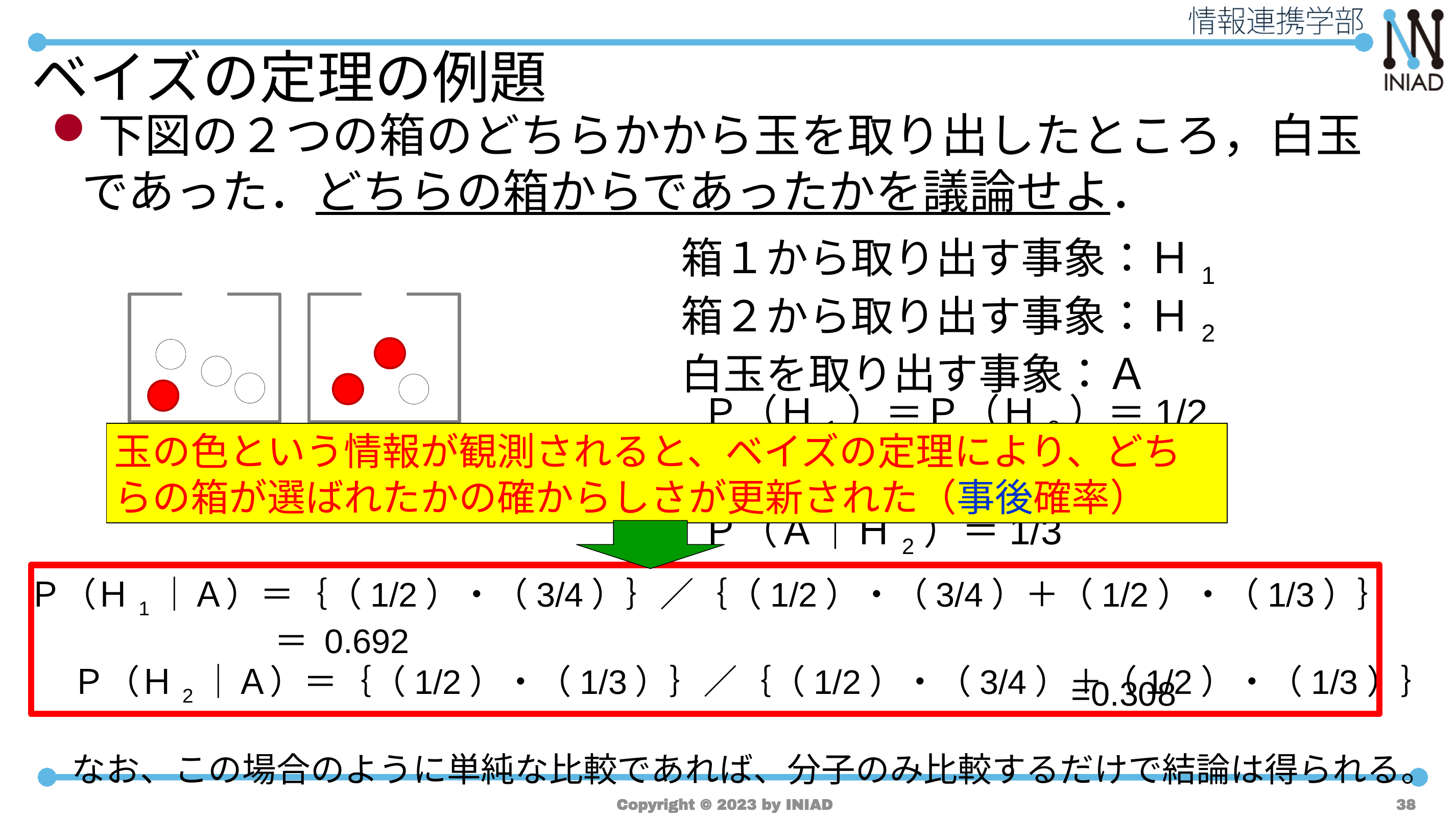

# ベイズの定理の例題
下図の２つの箱のどちらかから玉を取り出したところ，白玉であった．どちらの箱からであったかを議論せよ．
箱１から取り出す事象：Ｈ1
箱２から取り出す事象：Ｈ2
白玉を取り出す事象：Ａ

Ｐ（Ｈ1）＝Ｐ（Ｈ2）＝1/2

Ｐ（Ａ｜Ｈ1）＝3/4
Ｐ（Ａ｜Ｈ2）＝1/3
玉の色という情報が観測されると、ベイズの定理により、どちらの箱が選ばれたかの確からしさが更新された（事後確率）
箱１
箱２

Ｐ（Ｈ1｜Ａ）＝｛（1/2）・（3/4）｝／｛（1/2）・（3/4）＋（1/2）・（1/3）｝
　　　　　　　 ＝ 0.692
Ｐ（Ｈ2｜Ａ）＝｛（1/2）・（1/3）｝／｛（1/2）・（3/4）＋（1/2）・（1/3）｝

なお、この場合のように単純な比較であれば、分子のみ比較するだけで結論は得られる。
=0.308

Copyright © 2023 by INIAD
38